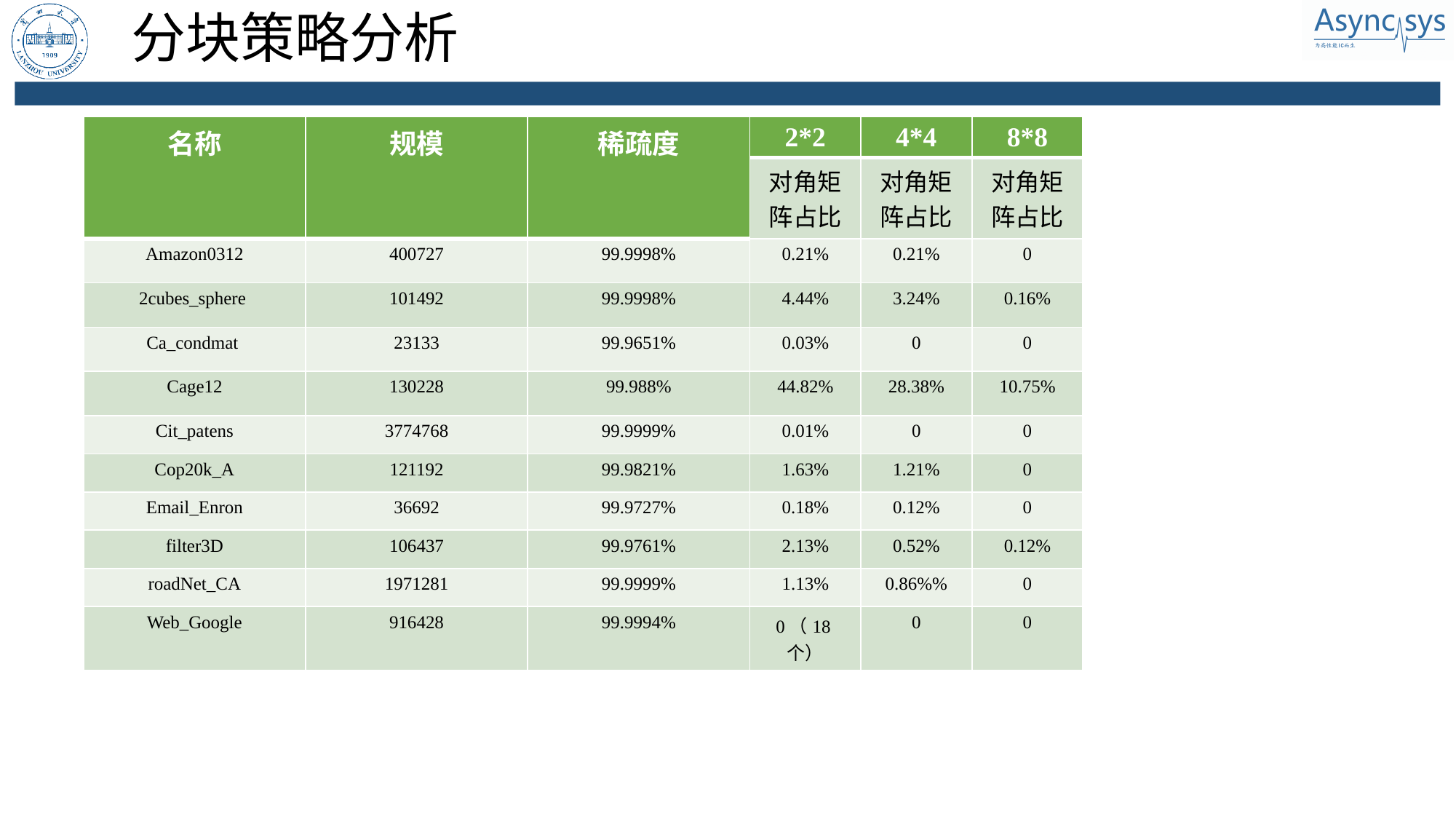

# 分块策略分析
| 名称 | 规模 | 稀疏度 | 2\*2 | 4\*4 | 8\*8 |
| --- | --- | --- | --- | --- | --- |
|  |  |  | 对角矩阵占比 | 对角矩阵占比 | 对角矩阵占比 |
| Amazon0312 | 400727 | 99.9998% | 0.21% | 0.21% | 0 |
| 2cubes\_sphere | 101492 | 99.9998% | 4.44% | 3.24% | 0.16% |
| Ca\_condmat | 23133 | 99.9651% | 0.03% | 0 | 0 |
| Cage12 | 130228 | 99.988% | 44.82% | 28.38% | 10.75% |
| Cit\_patens | 3774768 | 99.9999% | 0.01% | 0 | 0 |
| Cop20k\_A | 121192 | 99.9821% | 1.63% | 1.21% | 0 |
| Email\_Enron | 36692 | 99.9727% | 0.18% | 0.12% | 0 |
| filter3D | 106437 | 99.9761% | 2.13% | 0.52% | 0.12% |
| roadNet\_CA | 1971281 | 99.9999% | 1.13% | 0.86%% | 0 |
| Web\_Google | 916428 | 99.9994% | 0（18个） | 0 | 0 |